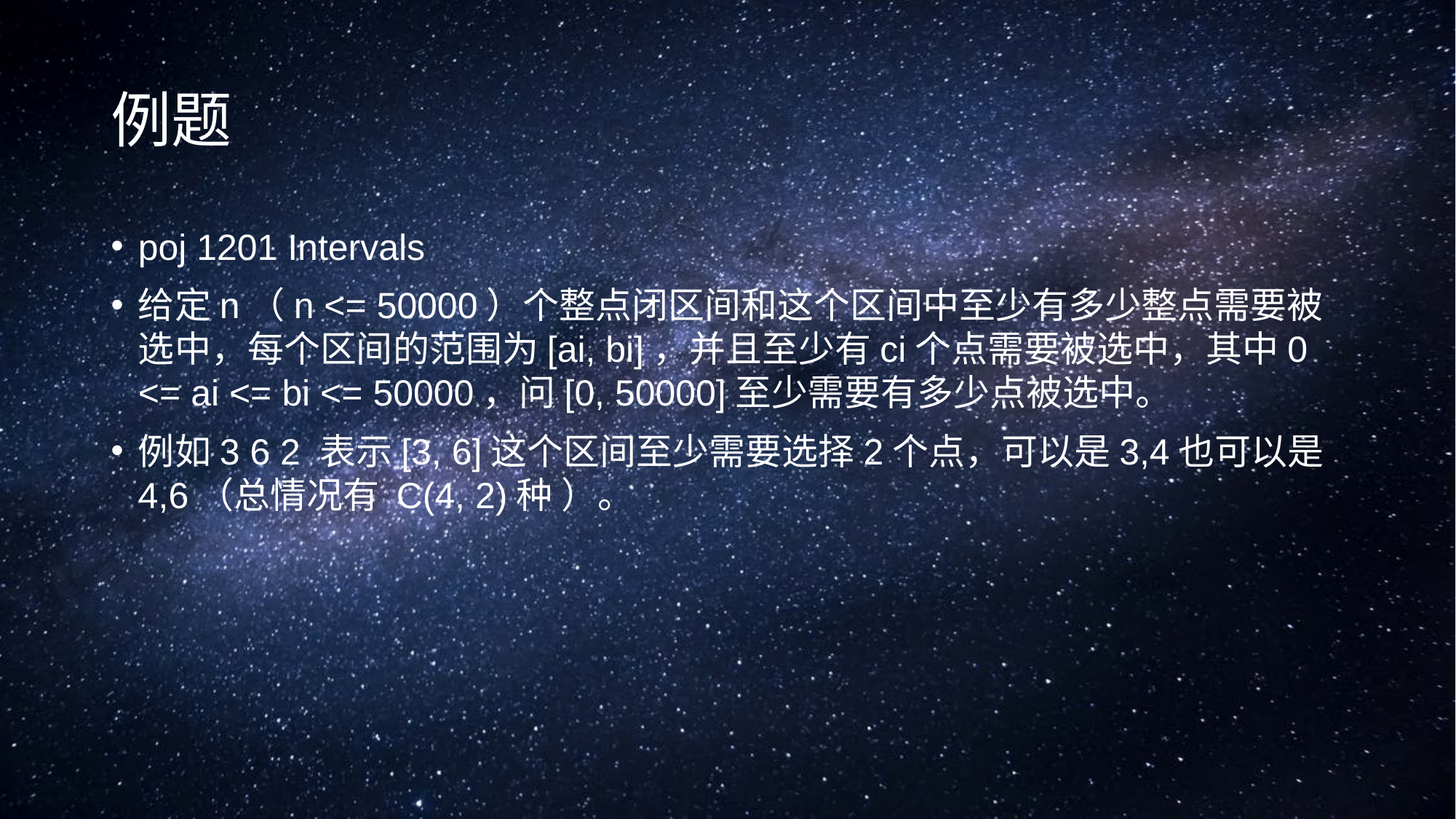

# 例题
poj 1201 Intervals
给定n（n <= 50000）个整点闭区间和这个区间中至少有多少整点需要被选中，每个区间的范围为[ai, bi]，并且至少有ci个点需要被选中，其中0 <= ai <= bi <= 50000，问[0, 50000]至少需要有多少点被选中。
例如3 6 2 表示[3, 6]这个区间至少需要选择2个点，可以是3,4也可以是4,6（总情况有 C(4, 2)种 ）。